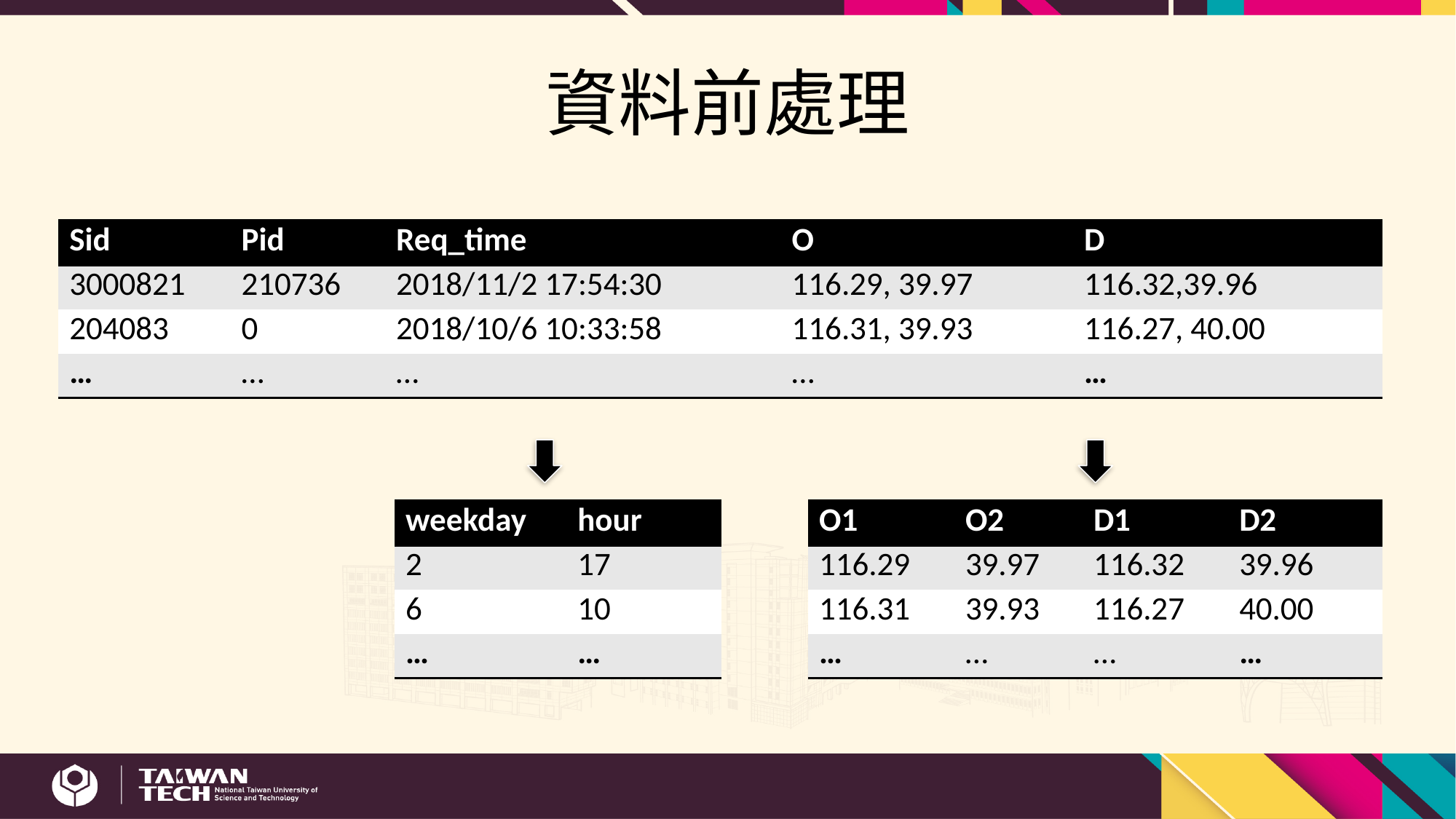

# 資料前處理
| Sid | Pid | Req\_time | O | D |
| --- | --- | --- | --- | --- |
| 3000821 | 210736 | 2018/11/2 17:54:30 | 116.29, 39.97 | 116.32,39.96 |
| 204083 | 0 | 2018/10/6 10:33:58 | 116.31, 39.93 | 116.27, 40.00 |
| … | … | … | … | … |

| weekday | hour |
| --- | --- |
| 2 | 17 |
| 6 | 10 |
| … | … |
| O1 | O2 | D1 | D2 |
| --- | --- | --- | --- |
| 116.29 | 39.97 | 116.32 | 39.96 |
| 116.31 | 39.93 | 116.27 | 40.00 |
| … | … | … | … |